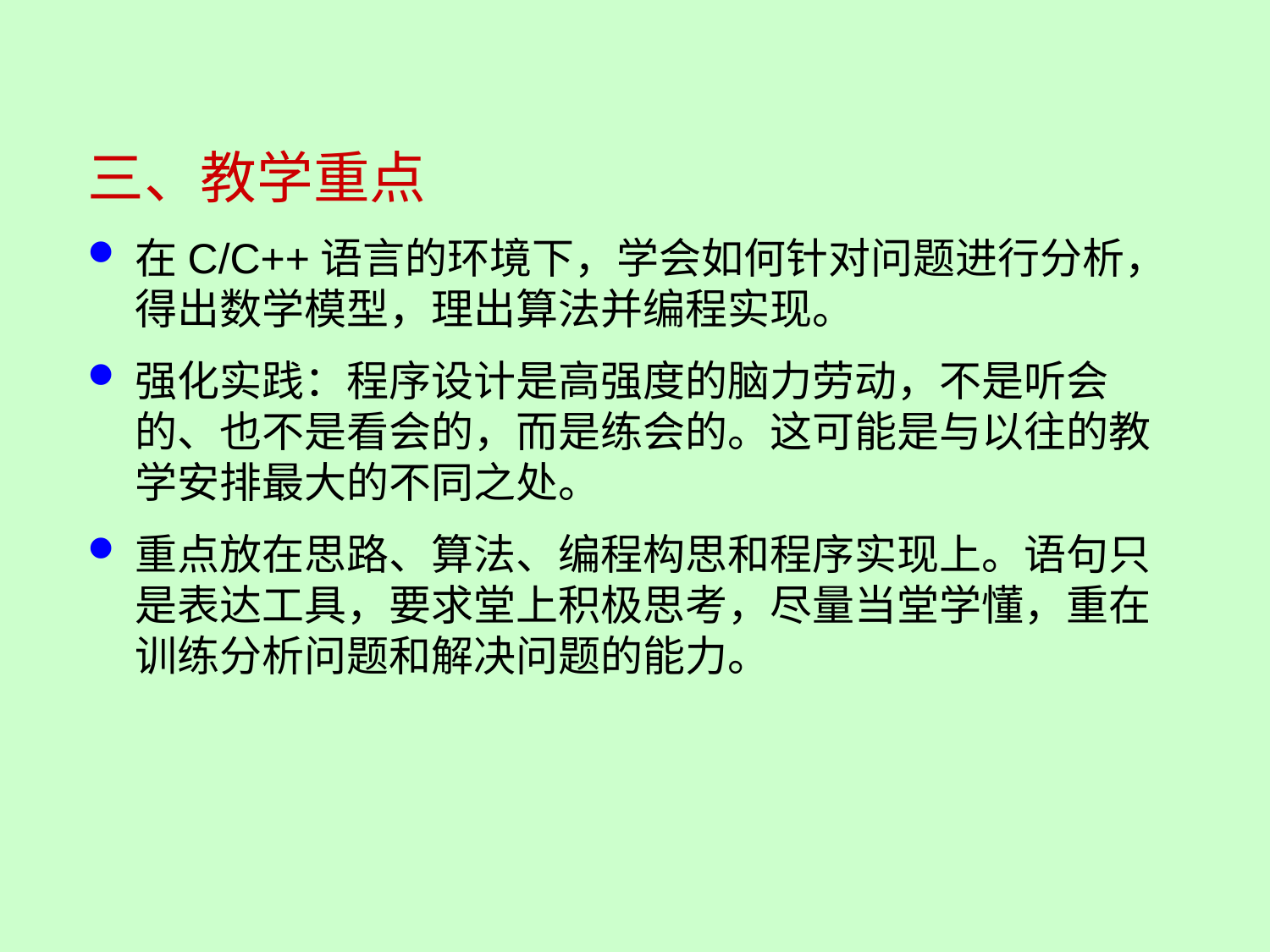

三、教学重点
在C/C++语言的环境下，学会如何针对问题进行分析，得出数学模型，理出算法并编程实现。
强化实践：程序设计是高强度的脑力劳动，不是听会的、也不是看会的，而是练会的。这可能是与以往的教学安排最大的不同之处。
重点放在思路、算法、编程构思和程序实现上。语句只是表达工具，要求堂上积极思考，尽量当堂学懂，重在训练分析问题和解决问题的能力。
4